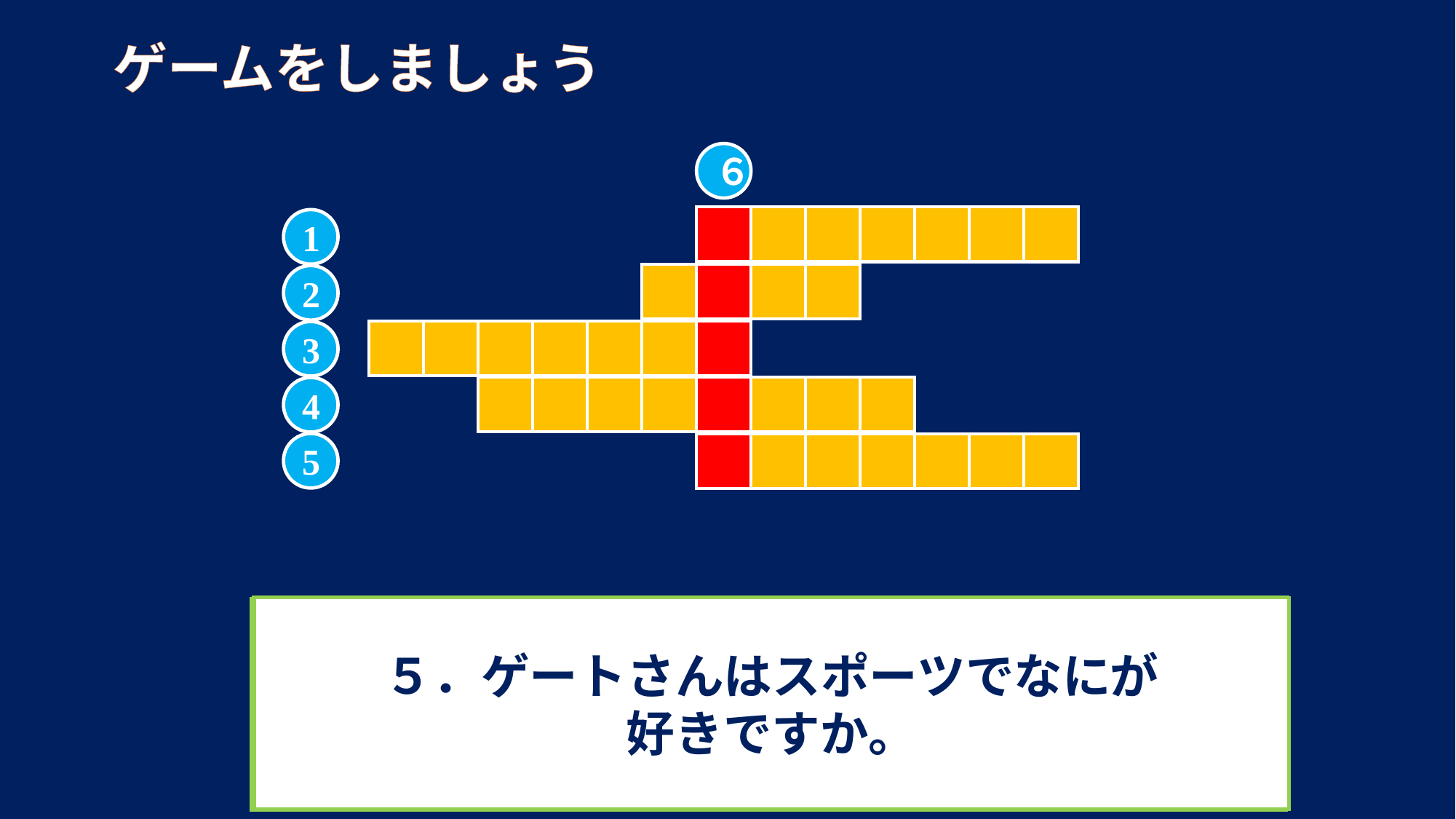

ゲームをしましょう
６
|  |  |  |  |  |  |  |
| --- | --- | --- | --- | --- | --- | --- |
| S | Ơ | N | T | I | N | H |
| --- | --- | --- | --- | --- | --- | --- |
1
| Đ | Ô | N | G |
| --- | --- | --- | --- |
|  |  |  |  |
| --- | --- | --- | --- |
2
| B | Ư | U | Đ | I | Ệ | N |
| --- | --- | --- | --- | --- | --- | --- |
|  |  |  |  |  |  |  |
| --- | --- | --- | --- | --- | --- | --- |
3
| T | R | U | N | G | T | H | U |
| --- | --- | --- | --- | --- | --- | --- | --- |
|  |  |  |  |  |  |  |  |
| --- | --- | --- | --- | --- | --- | --- | --- |
4
5
| T | H | Ư | V | I | Ệ | N |
| --- | --- | --- | --- | --- | --- | --- |
|  |  |  |  |  |  |  |
| --- | --- | --- | --- | --- | --- | --- |
３．ゲートさんはなねんからせかいでひとが
いちばんリッチですか。
１．ゲートさんはなにのきょうどせつりつしゃですか。
２．ゲートさんはどのだいがくのだいがくせいでしたか。
５．ゲートさんはスポーツでなにが
好きですか。
４．ゲートさんはまいあさなにをよみますか。